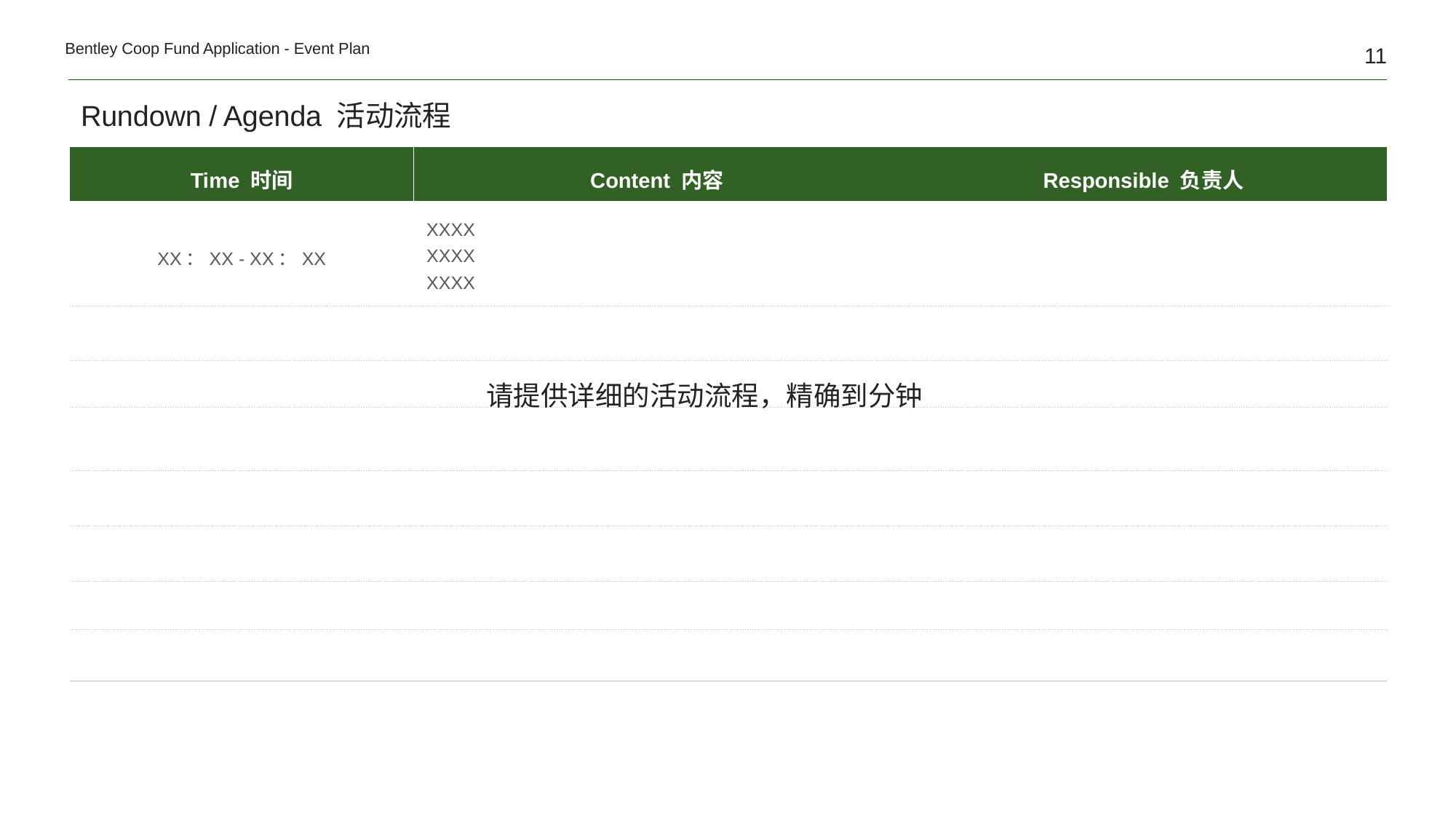

11
Bentley Coop Fund Application - Event Plan
Rundown / Agenda 活动流程
| Time 时间 | Content 内容 | Responsible 负责人 |
| --- | --- | --- |
| XX：XX - XX：XX | XXXX XXXX XXXX |  |
|  |  |  |
|  |  |  |
|  |  |  |
|  |  |  |
|  |  |  |
|  |  |  |
|  |  |  |
请提供详细的活动流程，精确到分钟